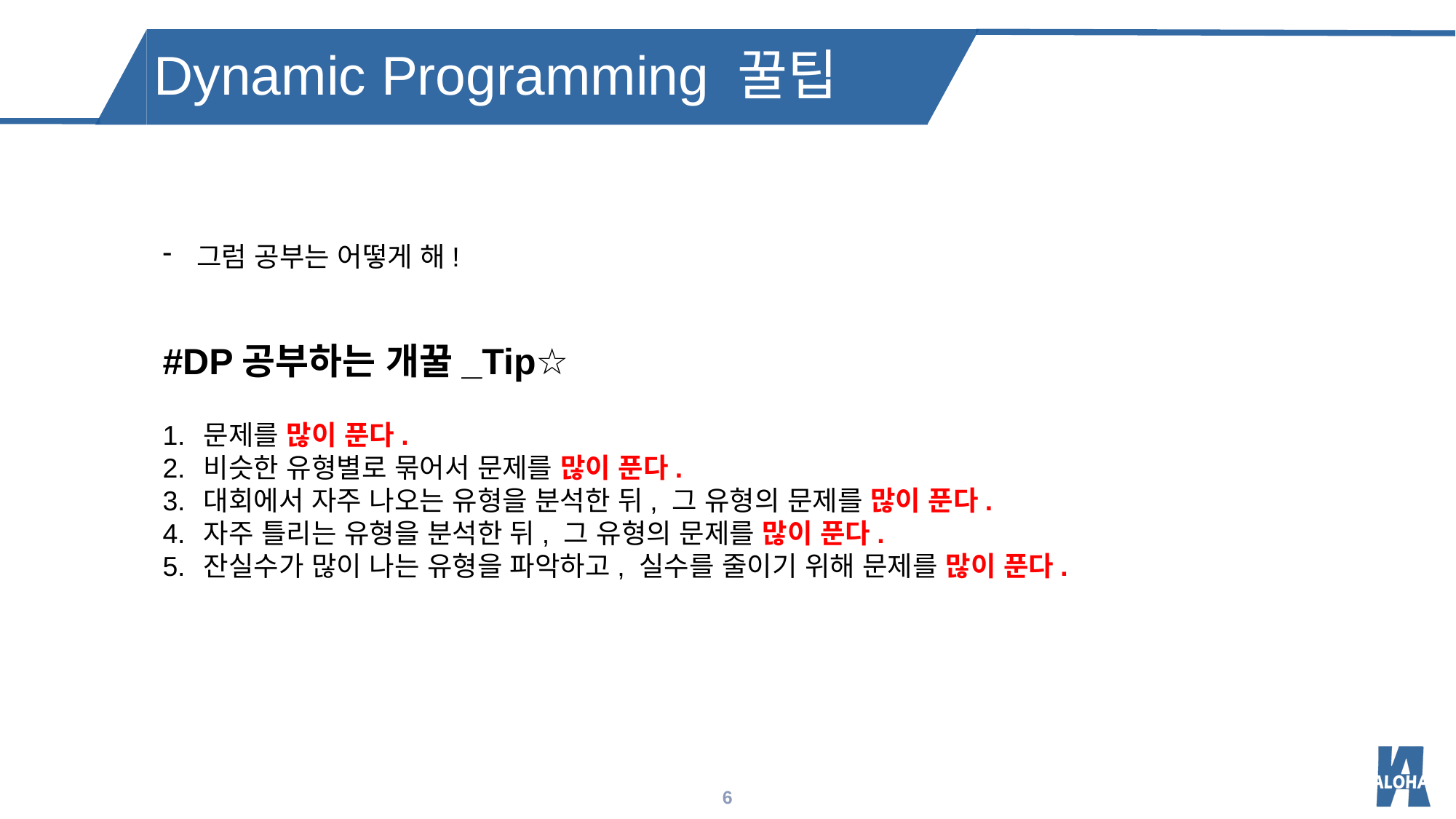

Dynamic Programming 꿀팁
그럼 공부는 어떻게 해!

#DP공부하는 개꿀_Tip☆

문제를 많이 푼다.
비슷한 유형별로 묶어서 문제를 많이 푼다.
대회에서 자주 나오는 유형을 분석한 뒤, 그 유형의 문제를 많이 푼다.
자주 틀리는 유형을 분석한 뒤, 그 유형의 문제를 많이 푼다.
잔실수가 많이 나는 유형을 파악하고, 실수를 줄이기 위해 문제를 많이 푼다.

6